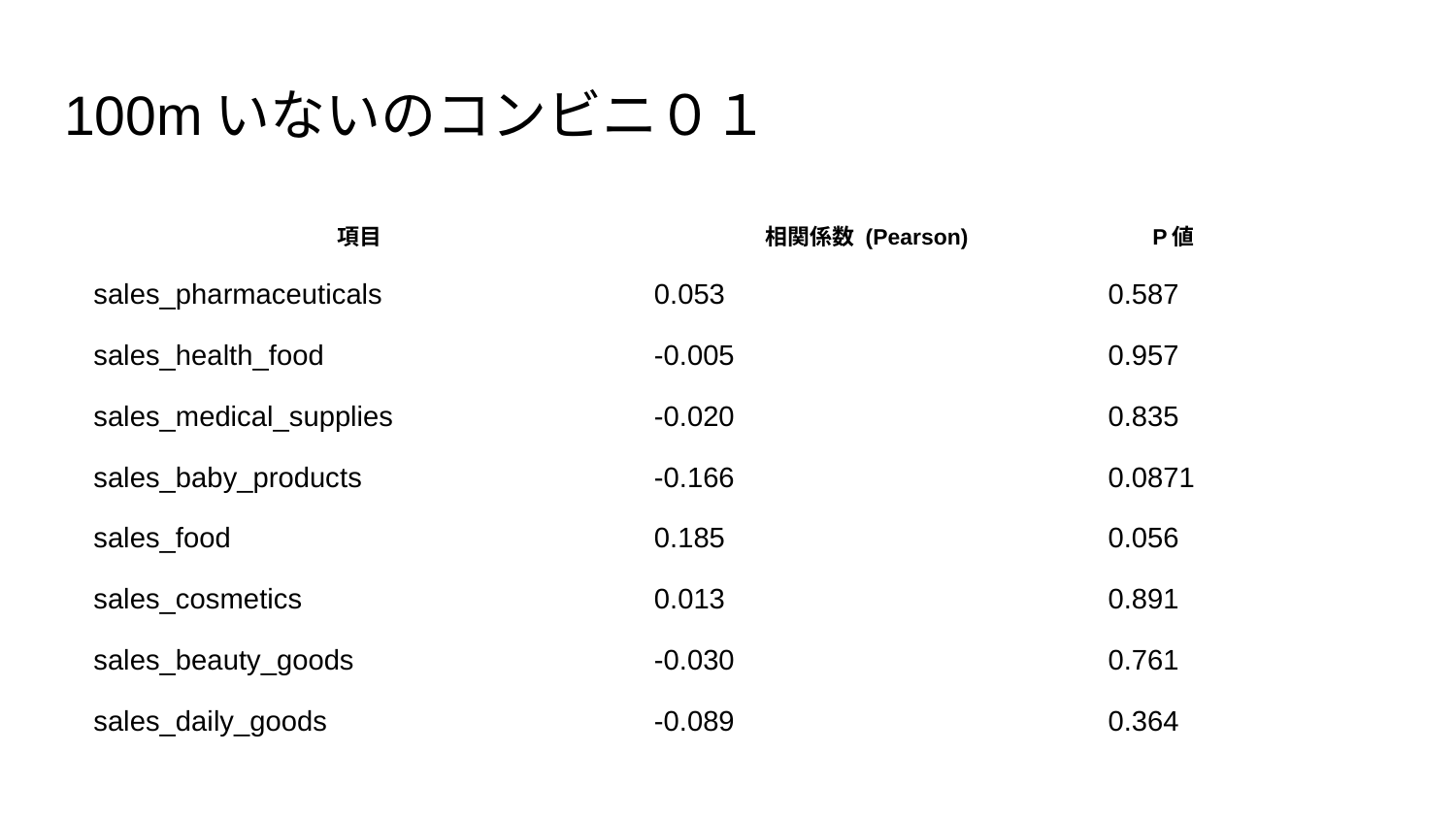

# 100mいないのコンビニ０１

| 項目 | 相関係数 (Pearson) | P値 |
| --- | --- | --- |
| sales\_pharmaceuticals | 0.053 | 0.587 |
| sales\_health\_food | -0.005 | 0.957 |
| sales\_medical\_supplies | -0.020 | 0.835 |
| sales\_baby\_products | -0.166 | 0.0871 |
| sales\_food | 0.185 | 0.056 |
| sales\_cosmetics | 0.013 | 0.891 |
| sales\_beauty\_goods | -0.030 | 0.761 |
| sales\_daily\_goods | -0.089 | 0.364 |